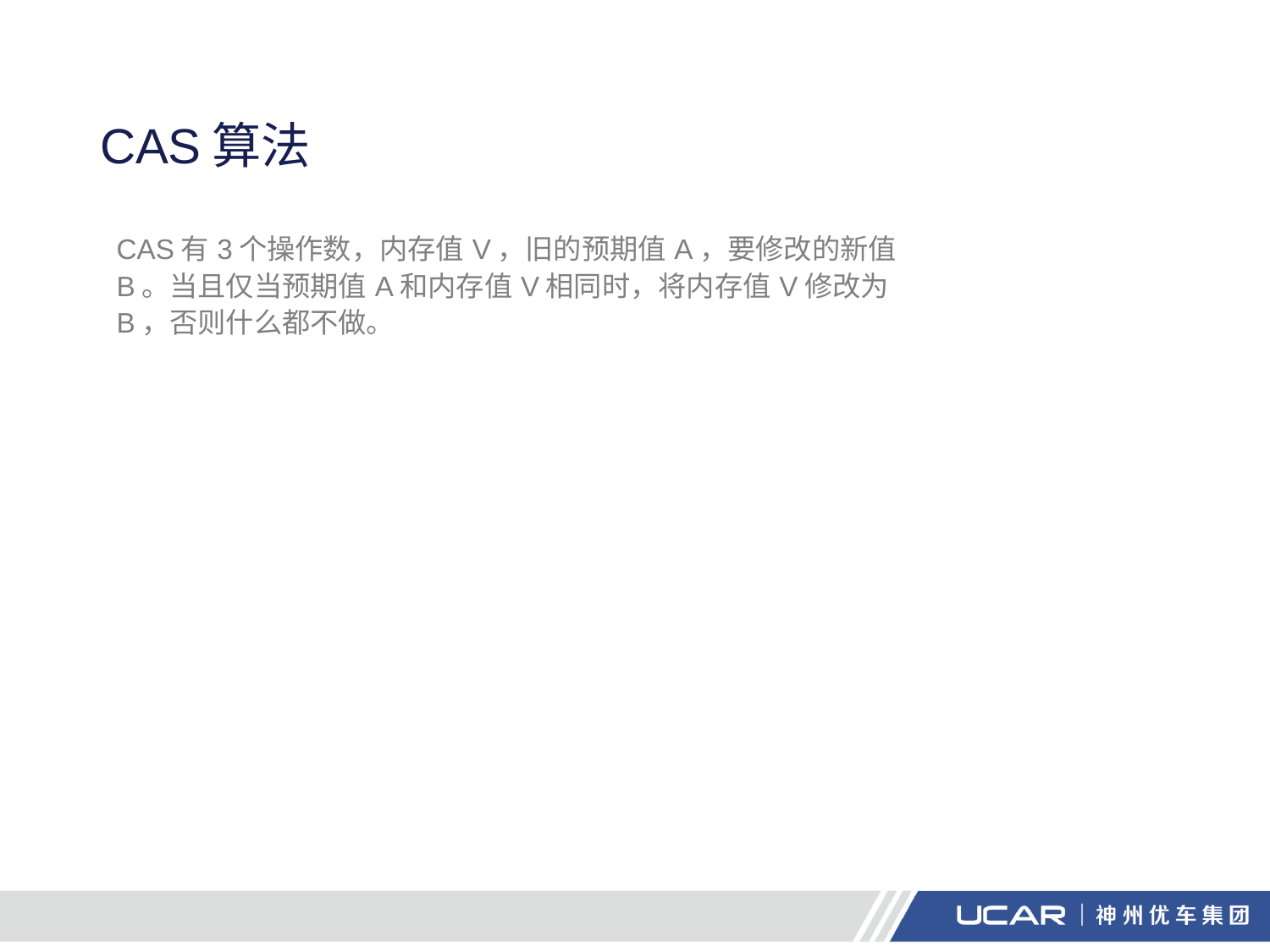

# CAS算法
CAS有3个操作数，内存值V，旧的预期值A，要修改的新值B。当且仅当预期值A和内存值V相同时，将内存值V修改为B，否则什么都不做。